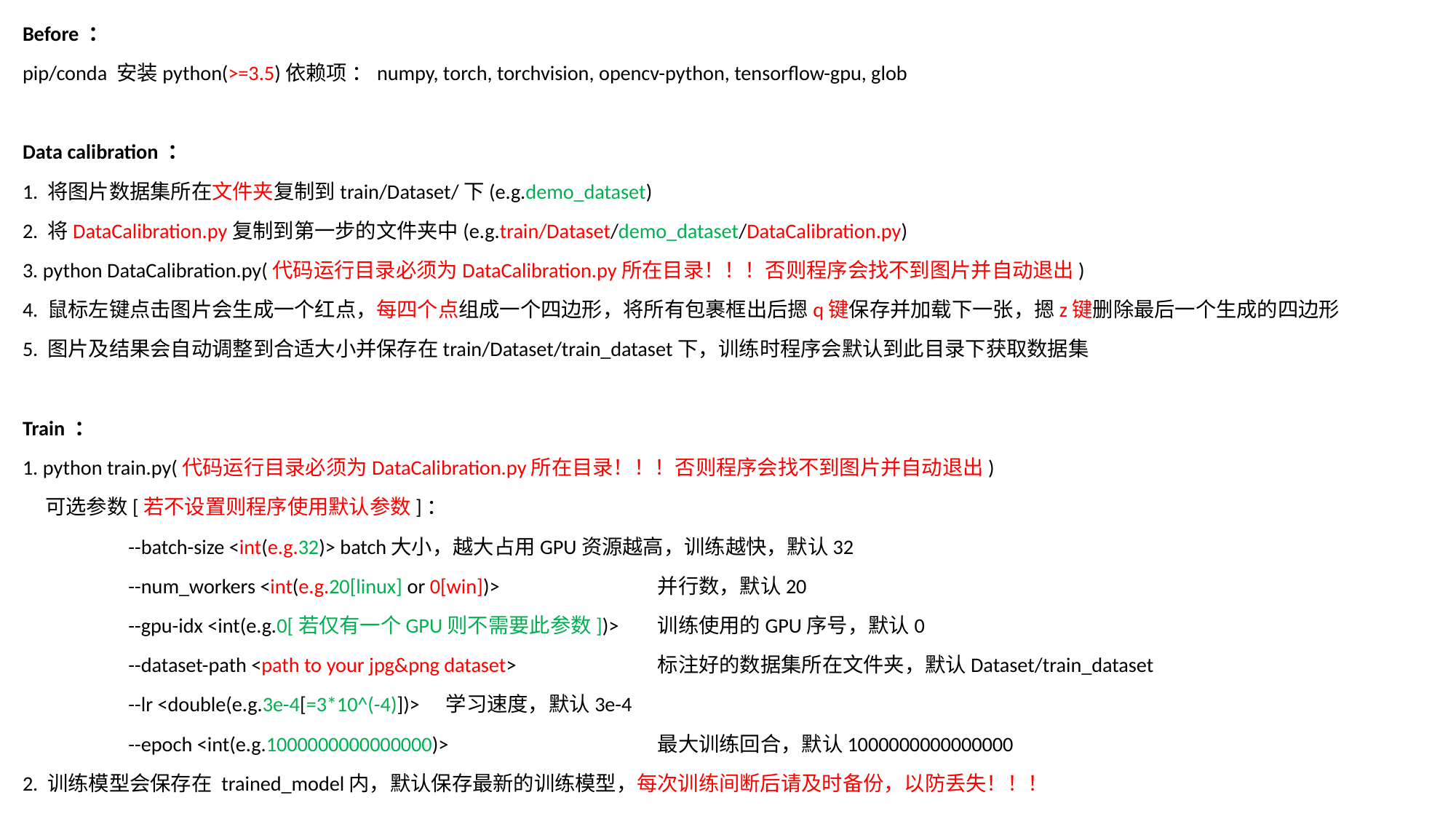

Before ：
pip/conda 安装python(>=3.5)依赖项 ：numpy, torch, torchvision, opencv-python, tensorflow-gpu, glob

Data calibration ：
1. 将图片数据集所在文件夹复制到train/Dataset/下(e.g.demo_dataset)
2. 将DataCalibration.py复制到第一步的文件夹中(e.g.train/Dataset/demo_dataset/DataCalibration.py)
3. python DataCalibration.py(代码运行目录必须为DataCalibration.py所在目录！！！否则程序会找不到图片并自动退出)
4. 鼠标左键点击图片会生成一个红点，每四个点组成一个四边形，将所有包裹框出后摁q键保存并加载下一张，摁z键删除最后一个生成的四边形
5. 图片及结果会自动调整到合适大小并保存在train/Dataset/train_dataset下，训练时程序会默认到此目录下获取数据集

Train ：
1. python train.py(代码运行目录必须为DataCalibration.py所在目录！！！否则程序会找不到图片并自动退出)
    可选参数[若不设置则程序使用默认参数]：
	--batch-size <int(e.g.32)>				batch大小，越大占用GPU资源越高，训练越快，默认32
	--num_workers <int(e.g.20[linux] or 0[win])>		并行数，默认20
	--gpu-idx <int(e.g.0[若仅有一个GPU则不需要此参数])>	训练使用的GPU序号，默认0
	--dataset-path <path to your jpg&png dataset>		标注好的数据集所在文件夹，默认Dataset/train_dataset
	--lr <double(e.g.3e-4[=3*10^(-4)])>			学习速度，默认3e-4
	--epoch <int(e.g.1000000000000000)>		最大训练回合，默认1000000000000000
2. 训练模型会保存在 trained_model内，默认保存最新的训练模型，每次训练间断后请及时备份，以防丢失！！！